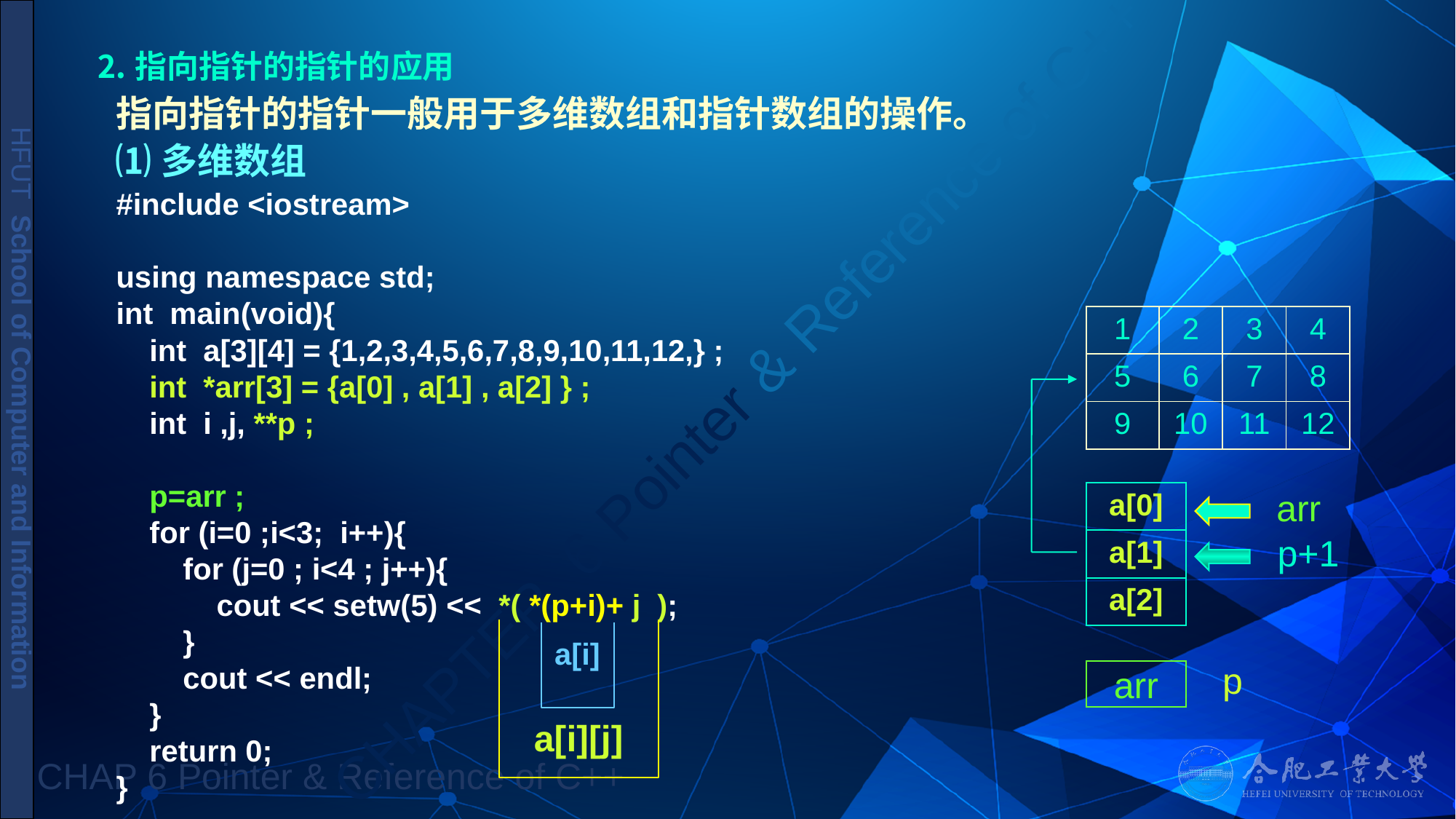

# ⒉指向指针的指针的应用
指向指针的指针一般用于多维数组和指针数组的操作。
⑴多维数组
#include <iostream>

using namespace std;
int  main(void){
    int  a[3][4] = {1,2,3,4,5,6,7,8,9,10,11,12,} ;
    int  *arr[3] = {a[0] , a[1] , a[2] } ;
    int  i ,j, **p ;

    p=arr ;
    for (i=0 ;i<3;  i++){
        for (j=0 ; i<4 ; j++){
            cout << setw(5) <<  *( *(p+i)+ j  );
        }
        cout << endl;
    }
    return 0;
}
| 1 | 2 | 3 | 4 |
| --- | --- | --- | --- |
| 5 | 6 | 7 | 8 |
| 9 | 10 | 11 | 12 |

arr
| a[0] |
| --- |
| a[1] |
| a[2] |

p+1

a[i][j]
a[i]
p
arr